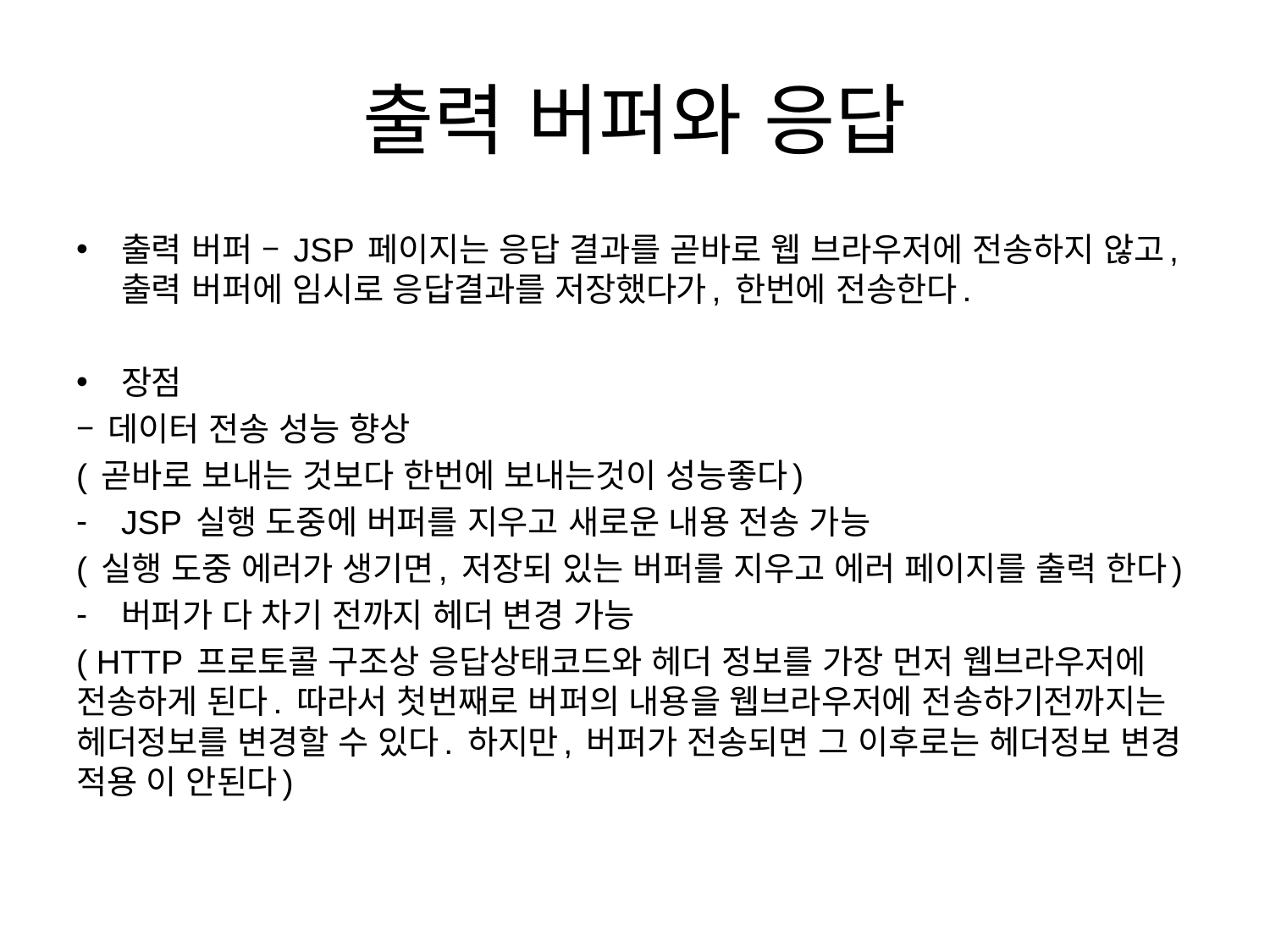

# 출력 버퍼와 응답
출력 버퍼 – JSP 페이지는 응답 결과를 곧바로 웹 브라우저에 전송하지 않고, 출력 버퍼에 임시로 응답결과를 저장했다가, 한번에 전송한다.

장점
– 데이터 전송 성능 향상
( 곧바로 보내는 것보다 한번에 보내는것이 성능좋다)
JSP 실행 도중에 버퍼를 지우고 새로운 내용 전송 가능
( 실행 도중 에러가 생기면, 저장되 있는 버퍼를 지우고 에러 페이지를 출력 한다)
버퍼가 다 차기 전까지 헤더 변경 가능
( HTTP 프로토콜 구조상 응답상태코드와 헤더 정보를 가장 먼저 웹브라우저에 전송하게 된다. 따라서 첫번째로 버퍼의 내용을 웹브라우저에 전송하기전까지는 헤더정보를 변경할 수 있다. 하지만, 버퍼가 전송되면 그 이후로는 헤더정보 변경 적용 이 안된다)